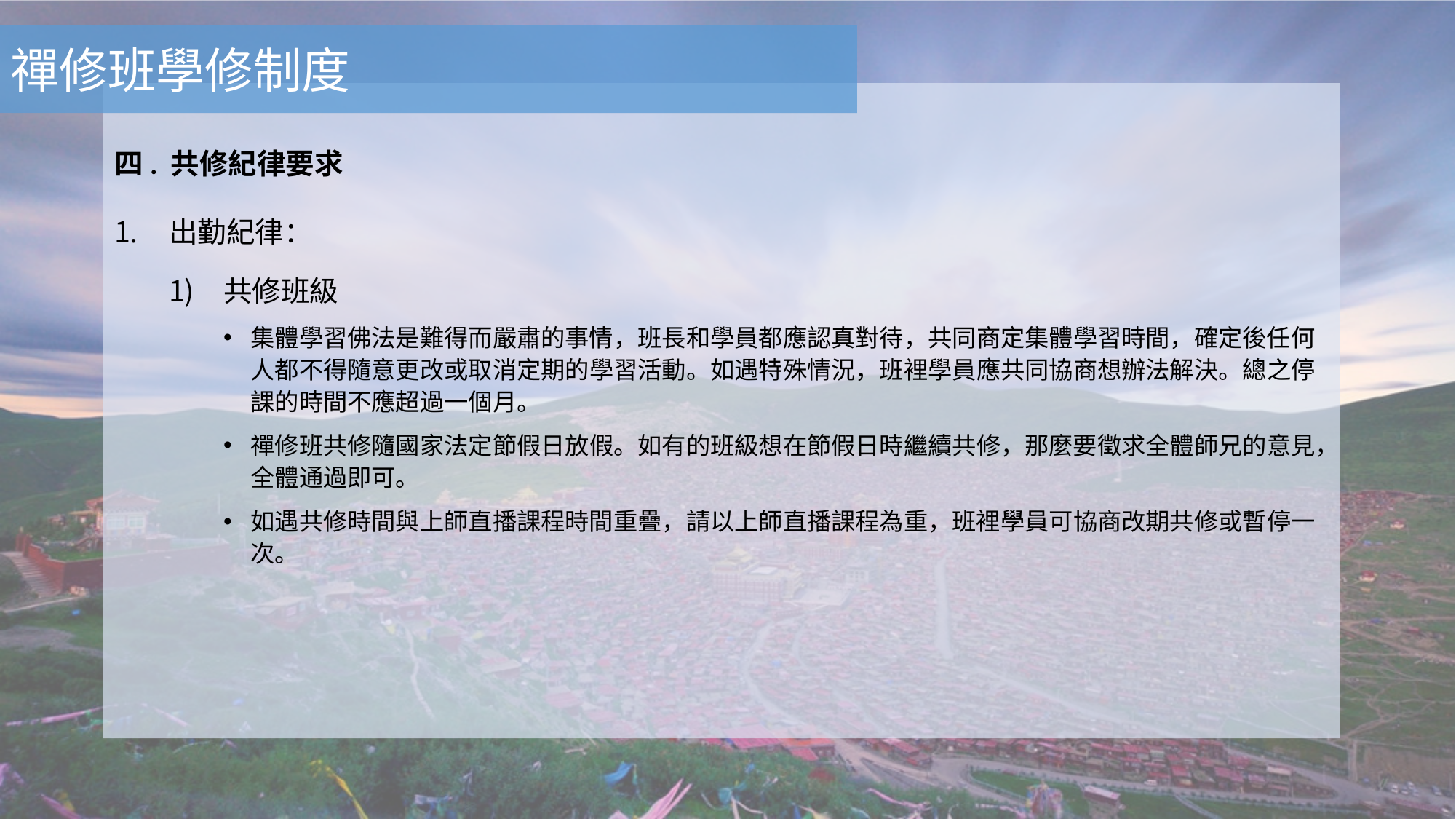

禪修班學修制度

四. 共修紀律要求
出勤紀律：
共修班級
集體學習佛法是難得而嚴肅的事情，班長和學員都應認真對待，共同商定集體學習時間，確定後任何人都不得隨意更改或取消定期的學習活動。如遇特殊情況，班裡學員應共同協商想辦法解決。總之停課的時間不應超過一個月。
禪修班共修隨國家法定節假日放假。如有的班級想在節假日時繼續共修，那麼要徵求全體師兄的意見，全體通過即可。
如遇共修時間與上師直播課程時間重疊，請以上師直播課程為重，班裡學員可協商改期共修或暫停一次。